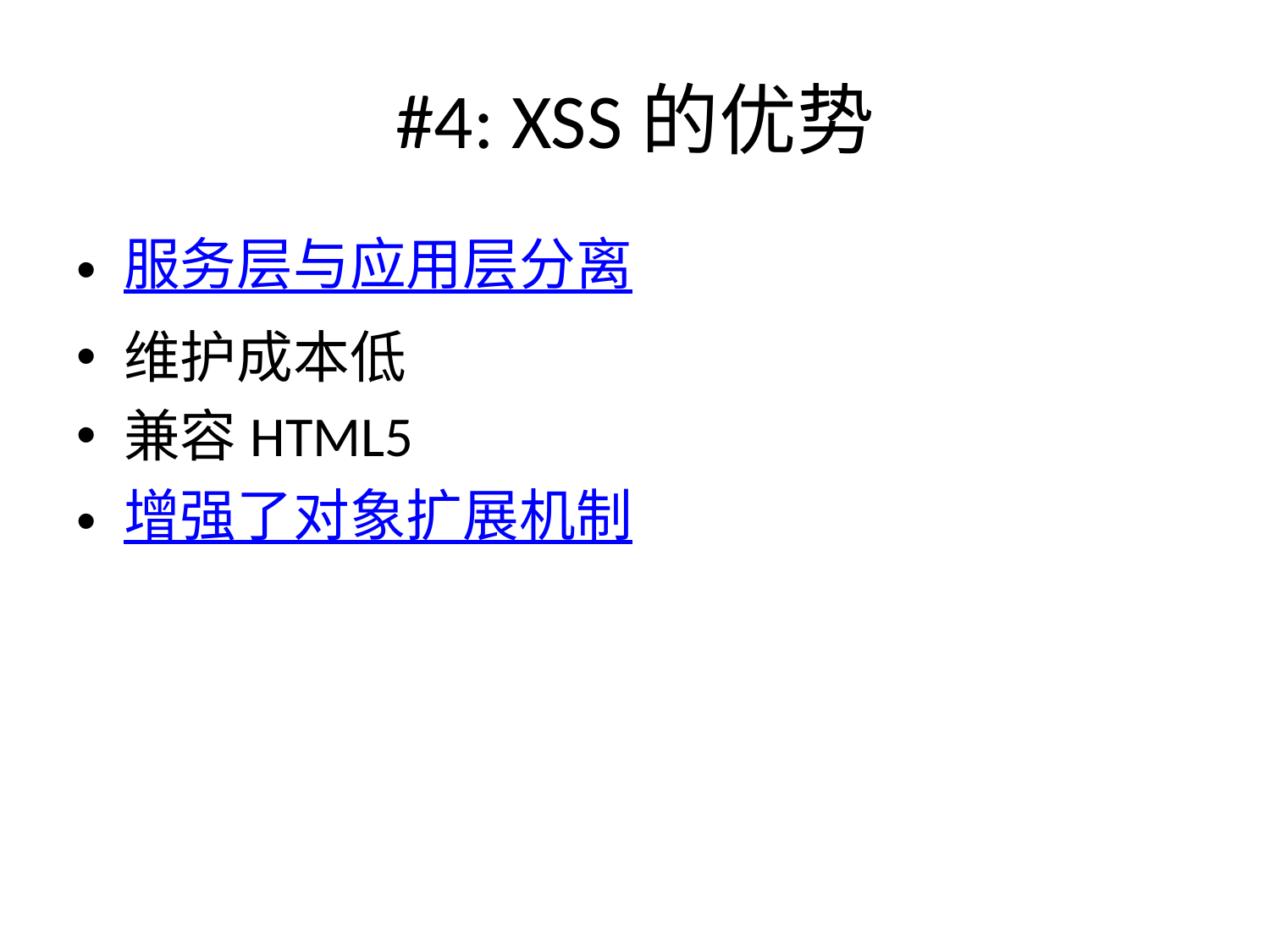

# #4: XSS的优势
服务层与应用层分离
维护成本低
兼容HTML5
增强了对象扩展机制